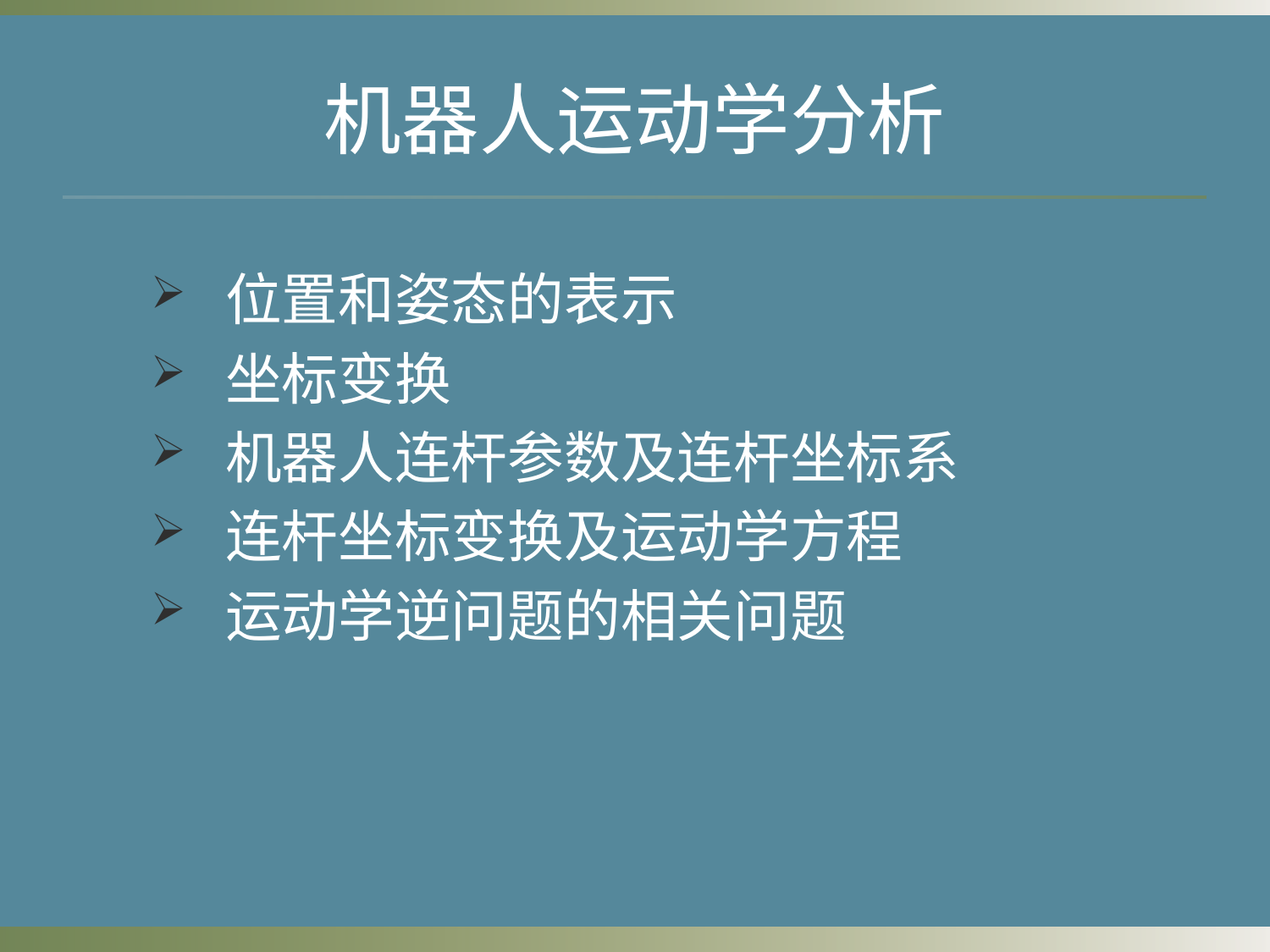

# 机器人运动学分析
 位置和姿态的表示
 坐标变换
 机器人连杆参数及连杆坐标系
 连杆坐标变换及运动学方程
 运动学逆问题的相关问题